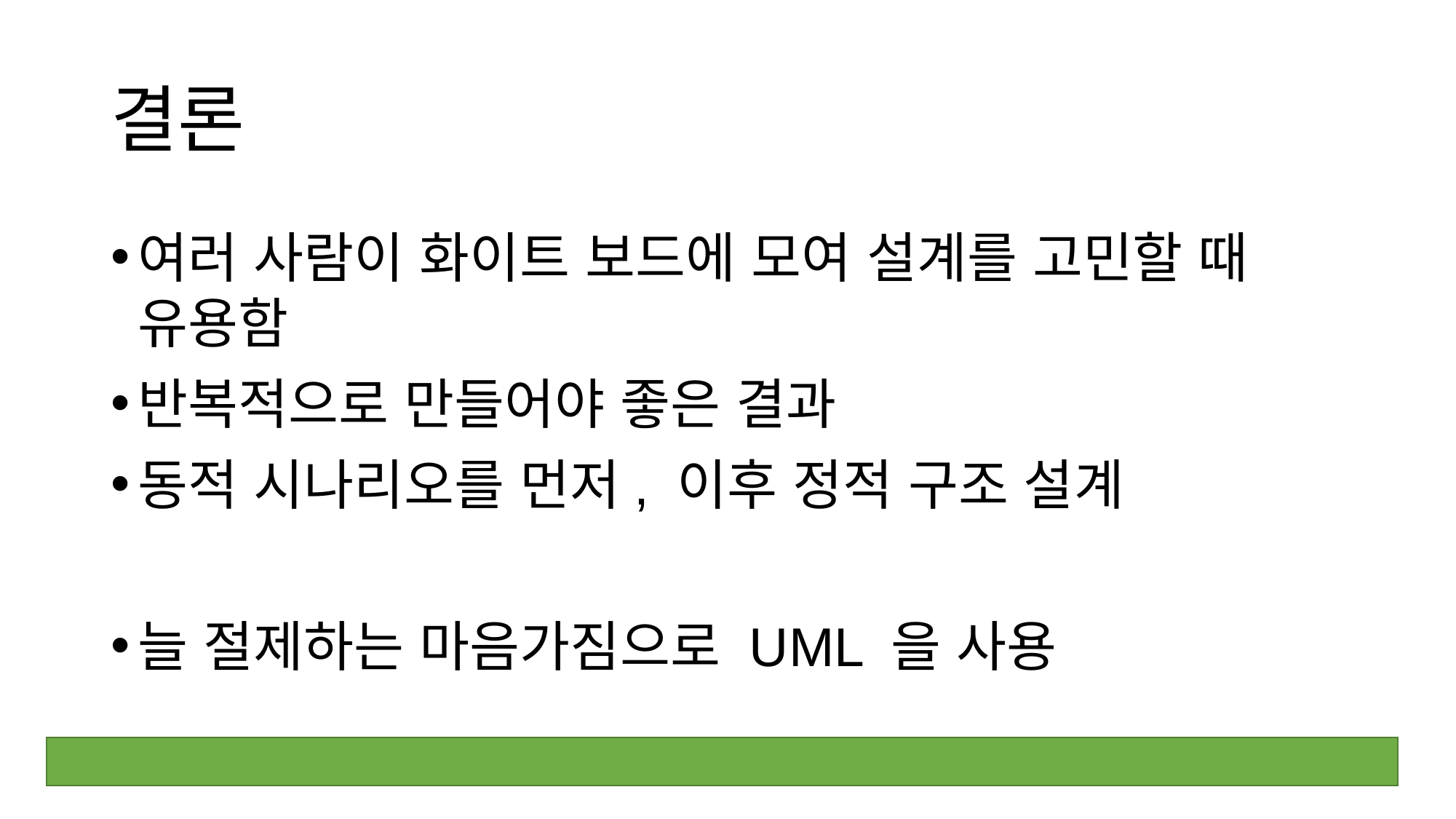

# 결론
여러 사람이 화이트 보드에 모여 설계를 고민할 때 유용함
반복적으로 만들어야 좋은 결과
동적 시나리오를 먼저, 이후 정적 구조 설계

늘 절제하는 마음가짐으로 UML 을 사용